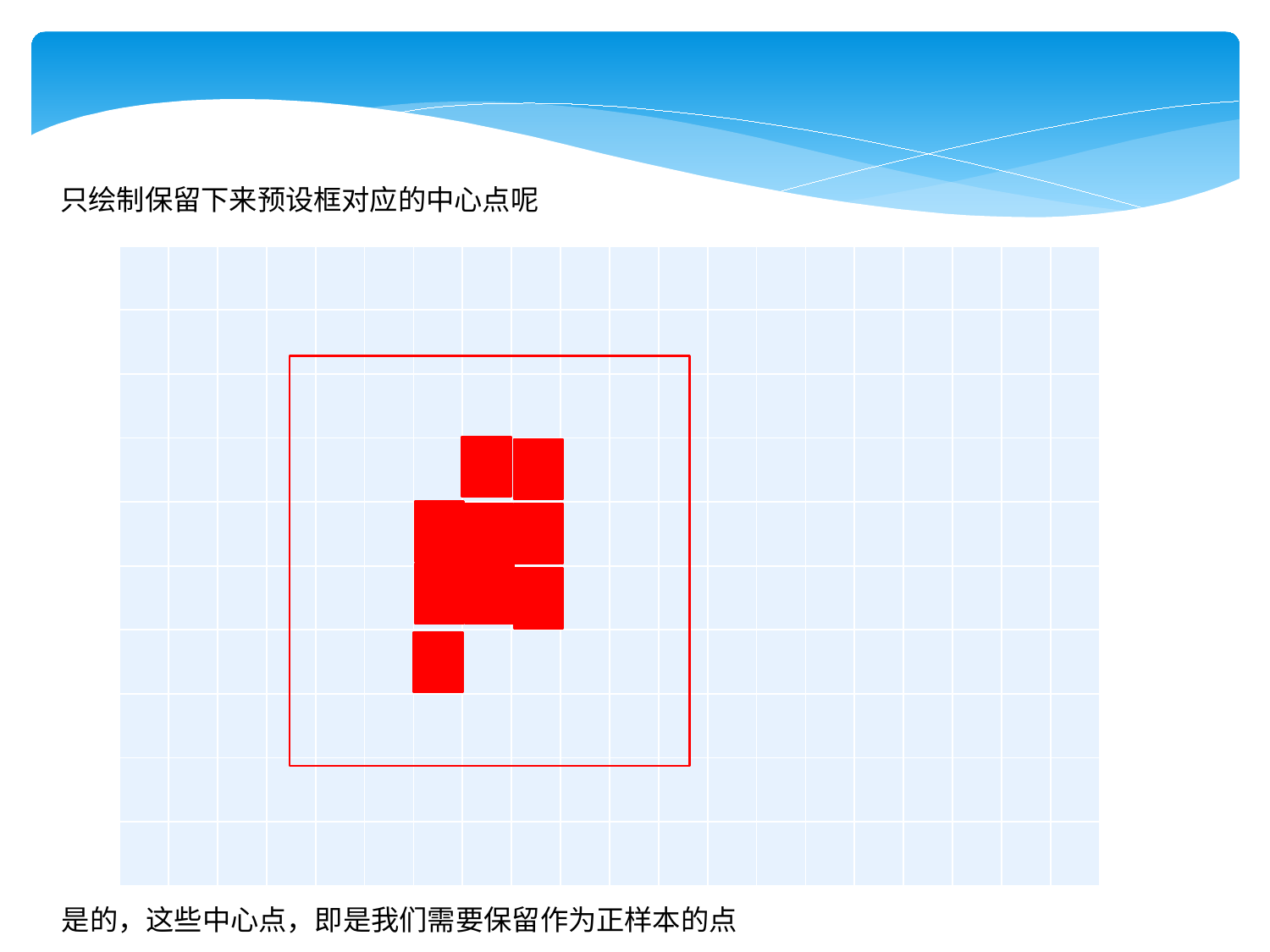

只绘制保留下来预设框对应的中心点呢
|  |  |  |  |  |  |  |  |  |  |  |  |  |  |  |  |  |  |  |  |
| --- | --- | --- | --- | --- | --- | --- | --- | --- | --- | --- | --- | --- | --- | --- | --- | --- | --- | --- | --- |
|  |  |  |  |  |  |  |  |  |  |  |  |  |  |  |  |  |  |  |  |
|  |  |  |  |  |  |  |  |  |  |  |  |  |  |  |  |  |  |  |  |
|  |  |  |  |  |  |  |  |  |  |  |  |  |  |  |  |  |  |  |  |
|  |  |  |  |  |  |  |  |  |  |  |  |  |  |  |  |  |  |  |  |
|  |  |  |  |  |  |  |  |  |  |  |  |  |  |  |  |  |  |  |  |
|  |  |  |  |  |  |  |  |  |  |  |  |  |  |  |  |  |  |  |  |
|  |  |  |  |  |  |  |  |  |  |  |  |  |  |  |  |  |  |  |  |
|  |  |  |  |  |  |  |  |  |  |  |  |  |  |  |  |  |  |  |  |
|  |  |  |  |  |  |  |  |  |  |  |  |  |  |  |  |  |  |  |  |

是的，这些中心点，即是我们需要保留作为正样本的点